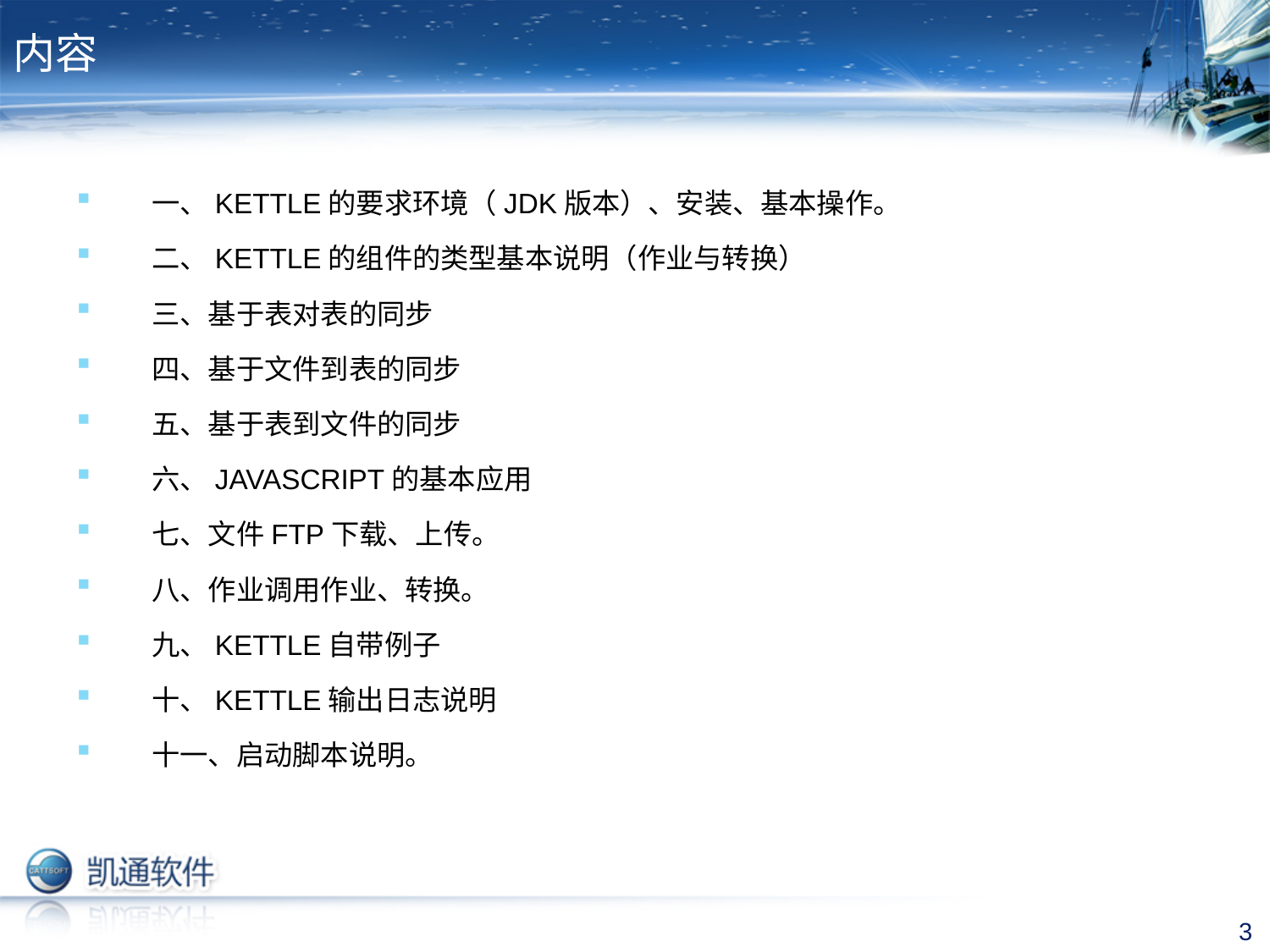

# 内容
　一、KETTLE的要求环境（JDK版本）、安装、基本操作。
　二、KETTLE的组件的类型基本说明（作业与转换）
　三、基于表对表的同步
　四、基于文件到表的同步
　五、基于表到文件的同步
　六、JAVASCRIPT的基本应用
　七、文件FTP下载、上传。
　八、作业调用作业、转换。
　九、KETTLE自带例子
　十、KETTLE输出日志说明
　十一、启动脚本说明。
3